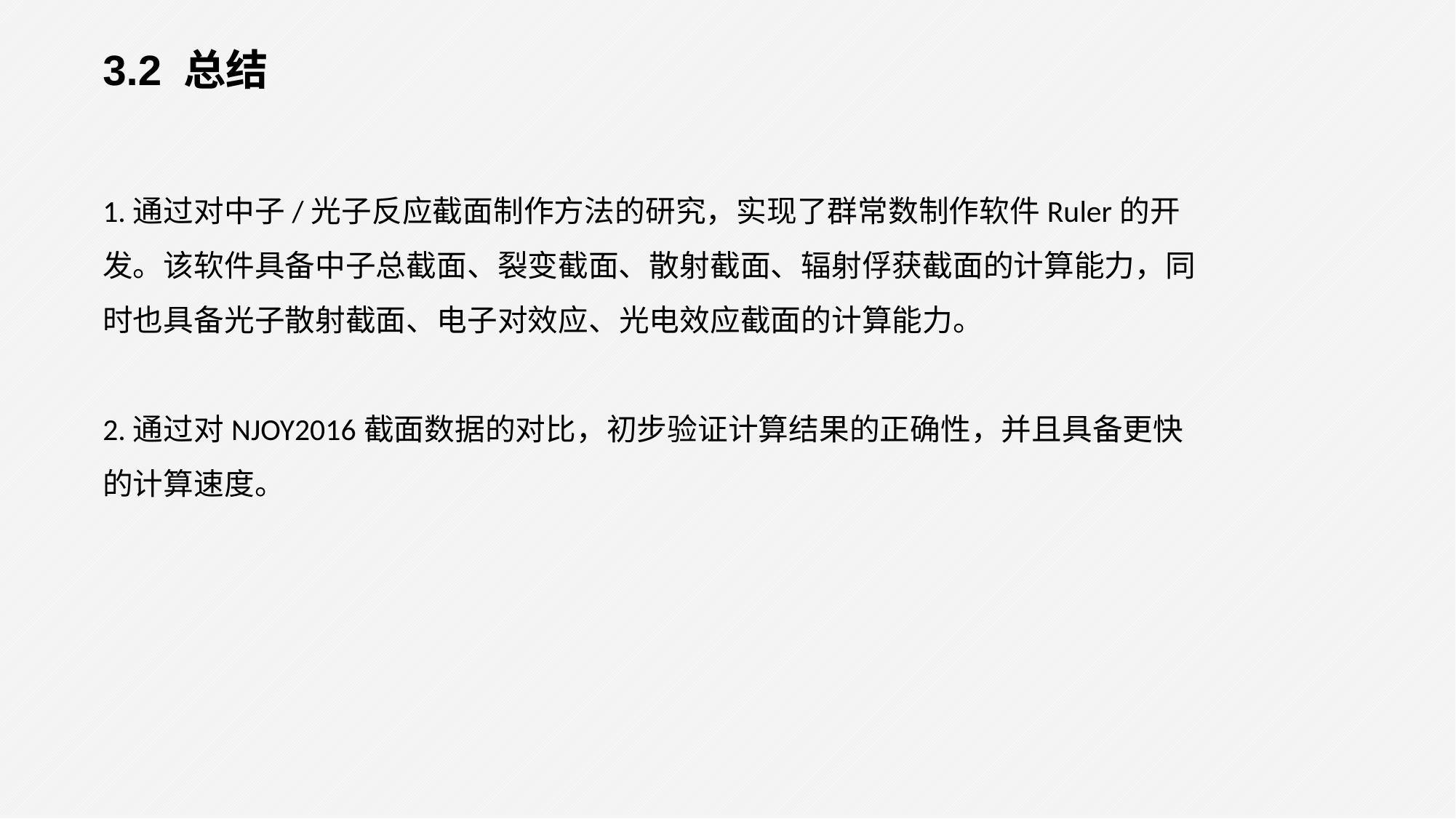

3.2 总结
1.通过对中子/光子反应截面制作方法的研究，实现了群常数制作软件Ruler的开发。该软件具备中子总截面、裂变截面、散射截面、辐射俘获截面的计算能力，同时也具备光子散射截面、电子对效应、光电效应截面的计算能力。

2.通过对NJOY2016截面数据的对比，初步验证计算结果的正确性，并且具备更快的计算速度。